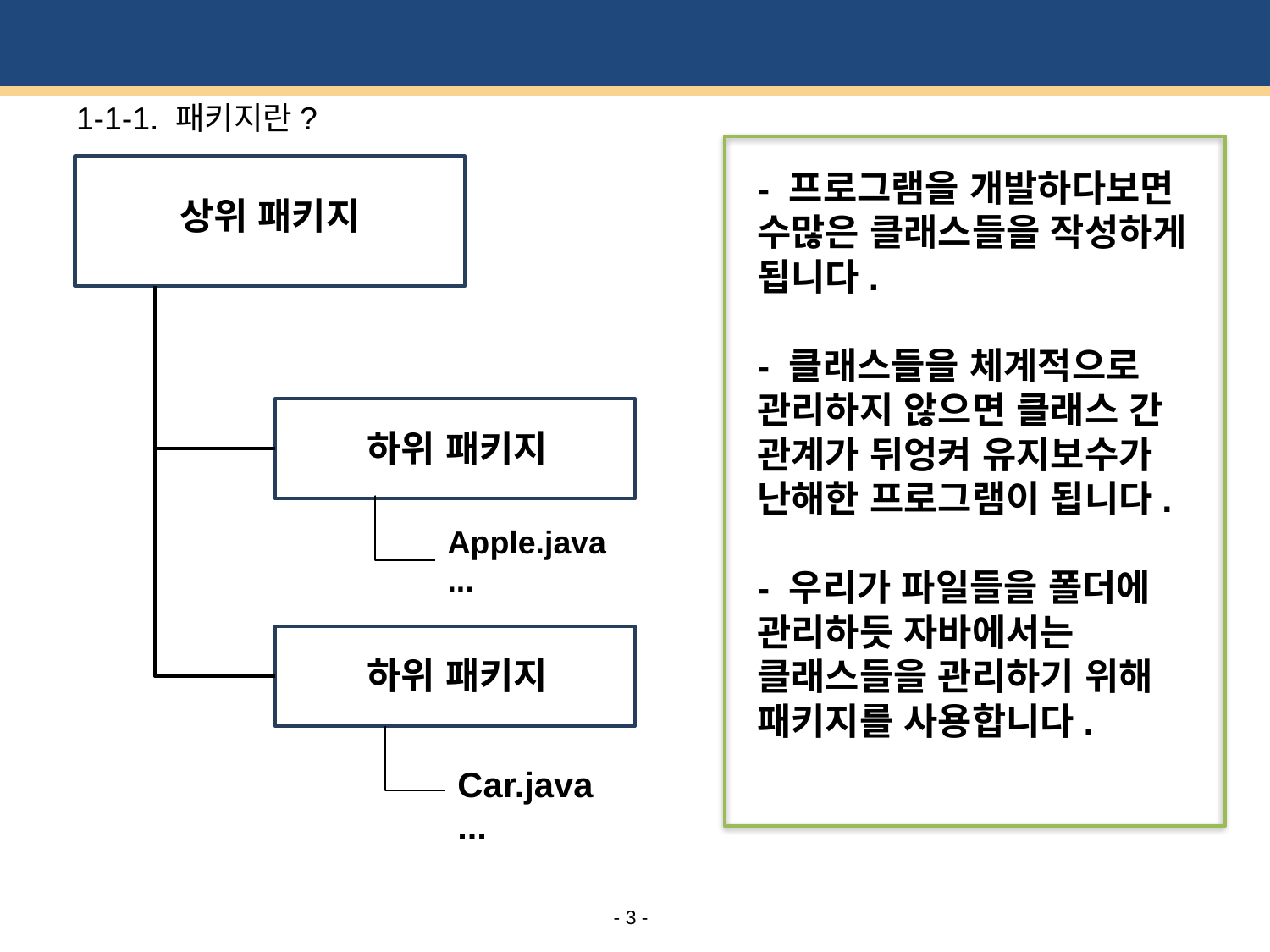

# 1-1-1. 패키지란?

- 프로그램을 개발하다보면 수많은 클래스들을 작성하게 됩니다.

- 클래스들을 체계적으로 관리하지 않으면 클래스 간 관계가 뒤엉켜 유지보수가 난해한 프로그램이 됩니다.

- 우리가 파일들을 폴더에 관리하듯 자바에서는 클래스들을 관리하기 위해 패키지를 사용합니다.
상위 패키지

하위 패키지
Apple.java
...

하위 패키지
Car.java
...